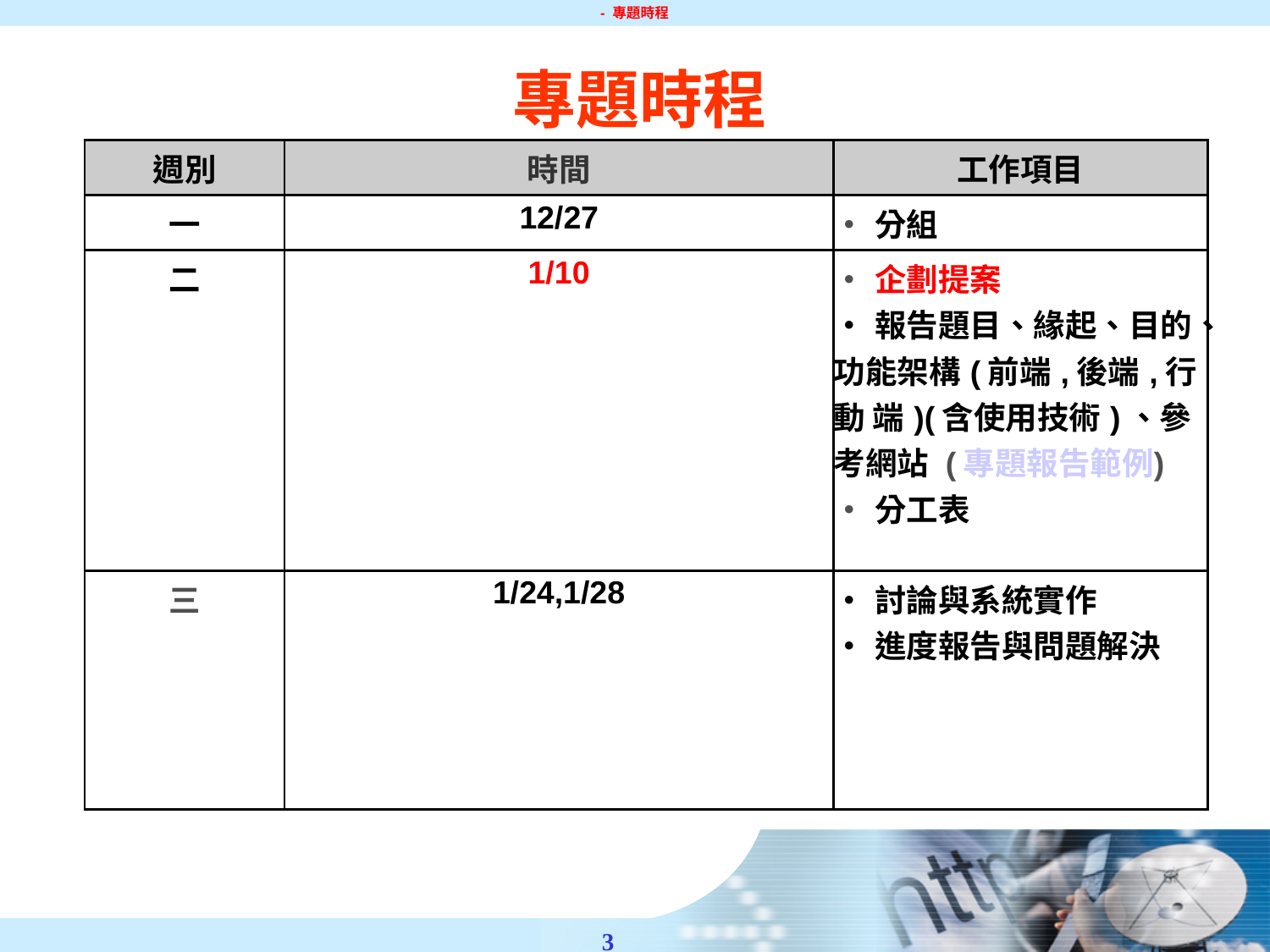

- 專題時程

# 專題時程
| 週別 | 時間 | 工作項目 |
| --- | --- | --- |
| 一 | 12/27 | •分組 |
| 二 | 1/10 | •企劃提案 •報告題目、緣起、目的、功能架構(前端,後端,行動 端)(含使用技術)、參考網站 (專題報告範例) •分工表 |
| 三 | 1/24,1/28 | •討論與系統實作 •進度報告與問題解決 |
3